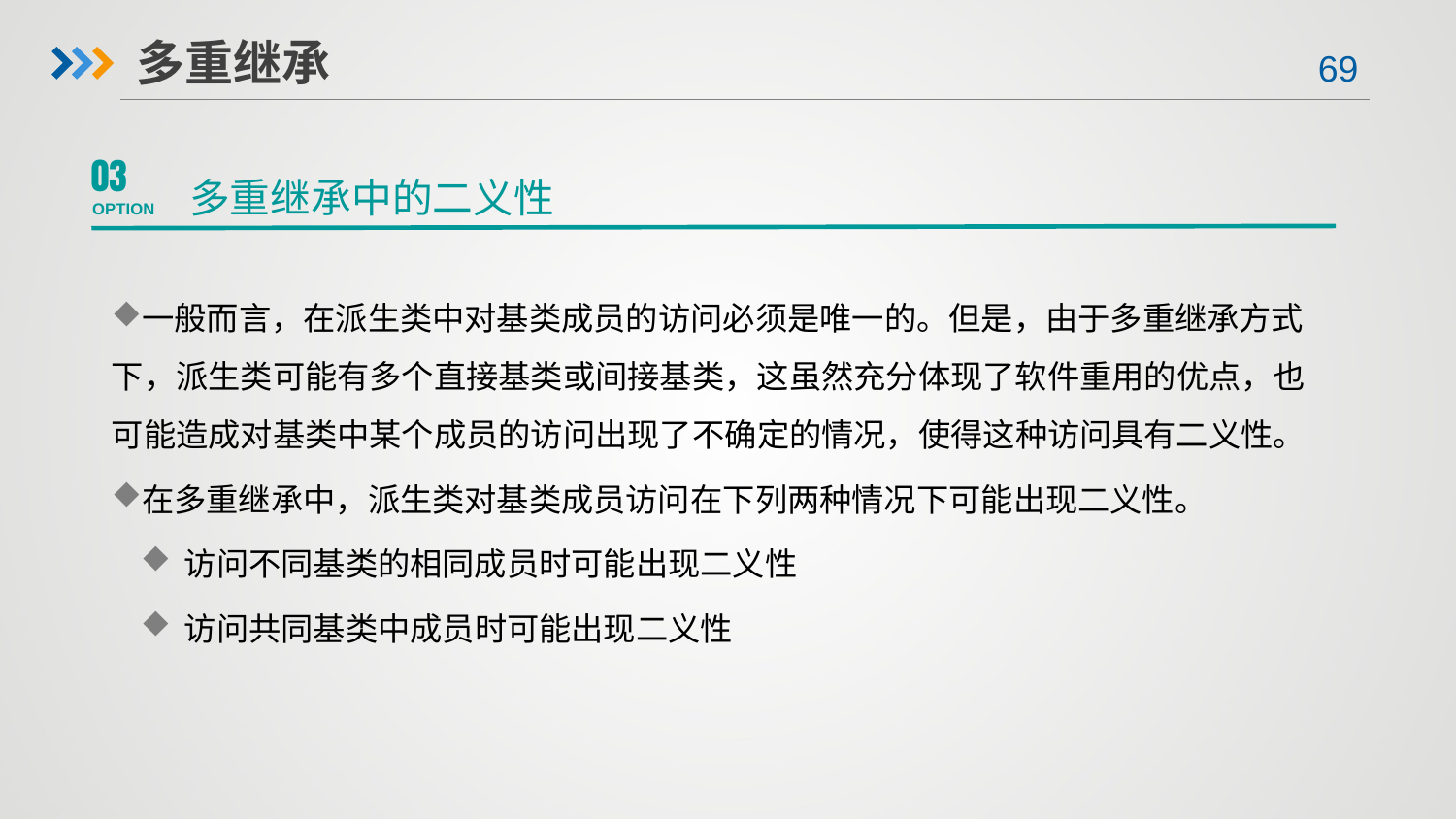

多重继承
多重继承中的二义性
03
OPTION
一般而言，在派生类中对基类成员的访问必须是唯一的。但是，由于多重继承方式下，派生类可能有多个直接基类或间接基类，这虽然充分体现了软件重用的优点，也可能造成对基类中某个成员的访问出现了不确定的情况，使得这种访问具有二义性。
在多重继承中，派生类对基类成员访问在下列两种情况下可能出现二义性。
访问不同基类的相同成员时可能出现二义性
访问共同基类中成员时可能出现二义性